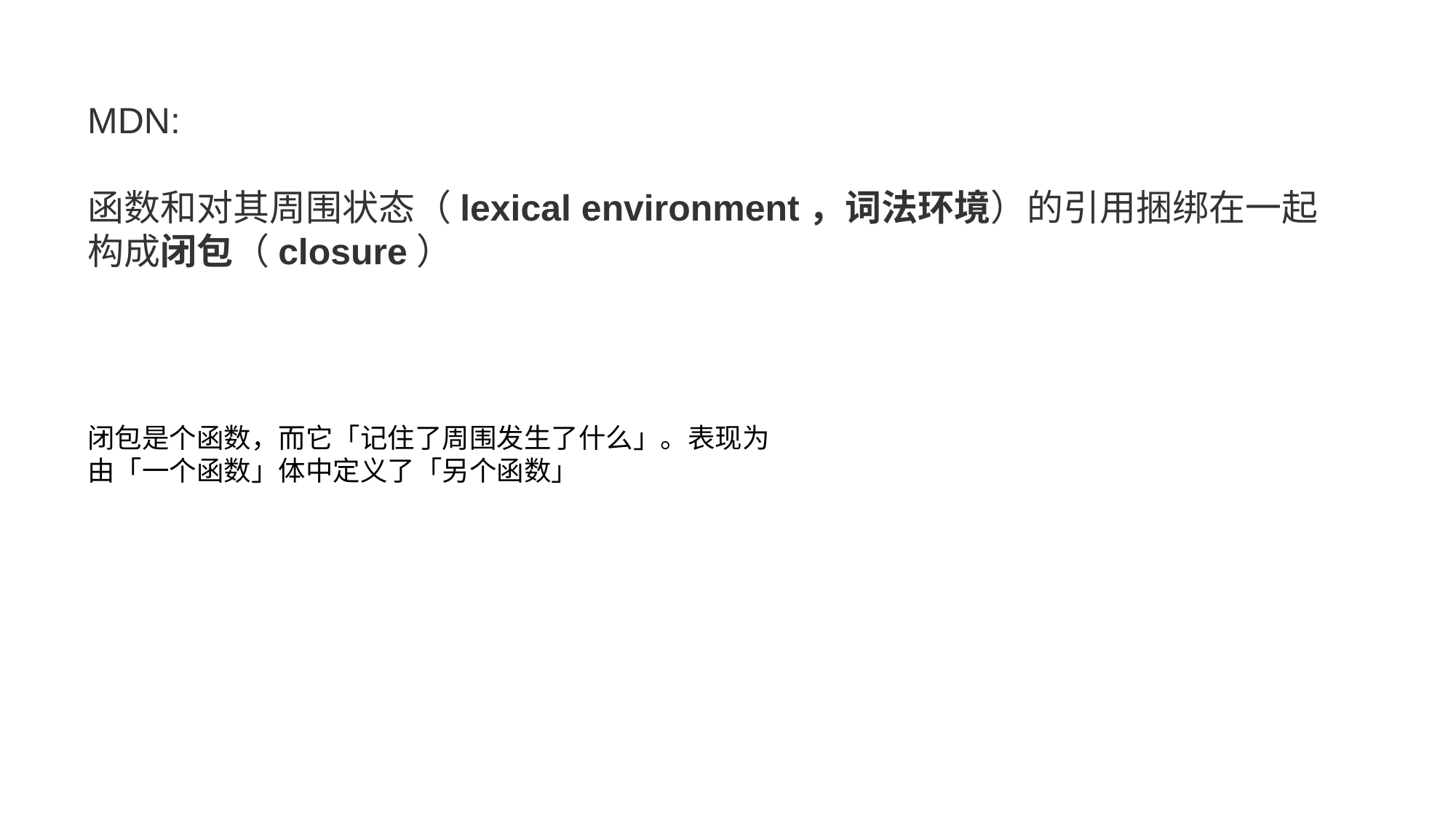

MDN:

函数和对其周围状态（lexical environment，词法环境）的引用捆绑在一起构成闭包（closure）
闭包是个函数，而它「记住了周围发生了什么」。表现为由「一个函数」体中定义了「另个函数」